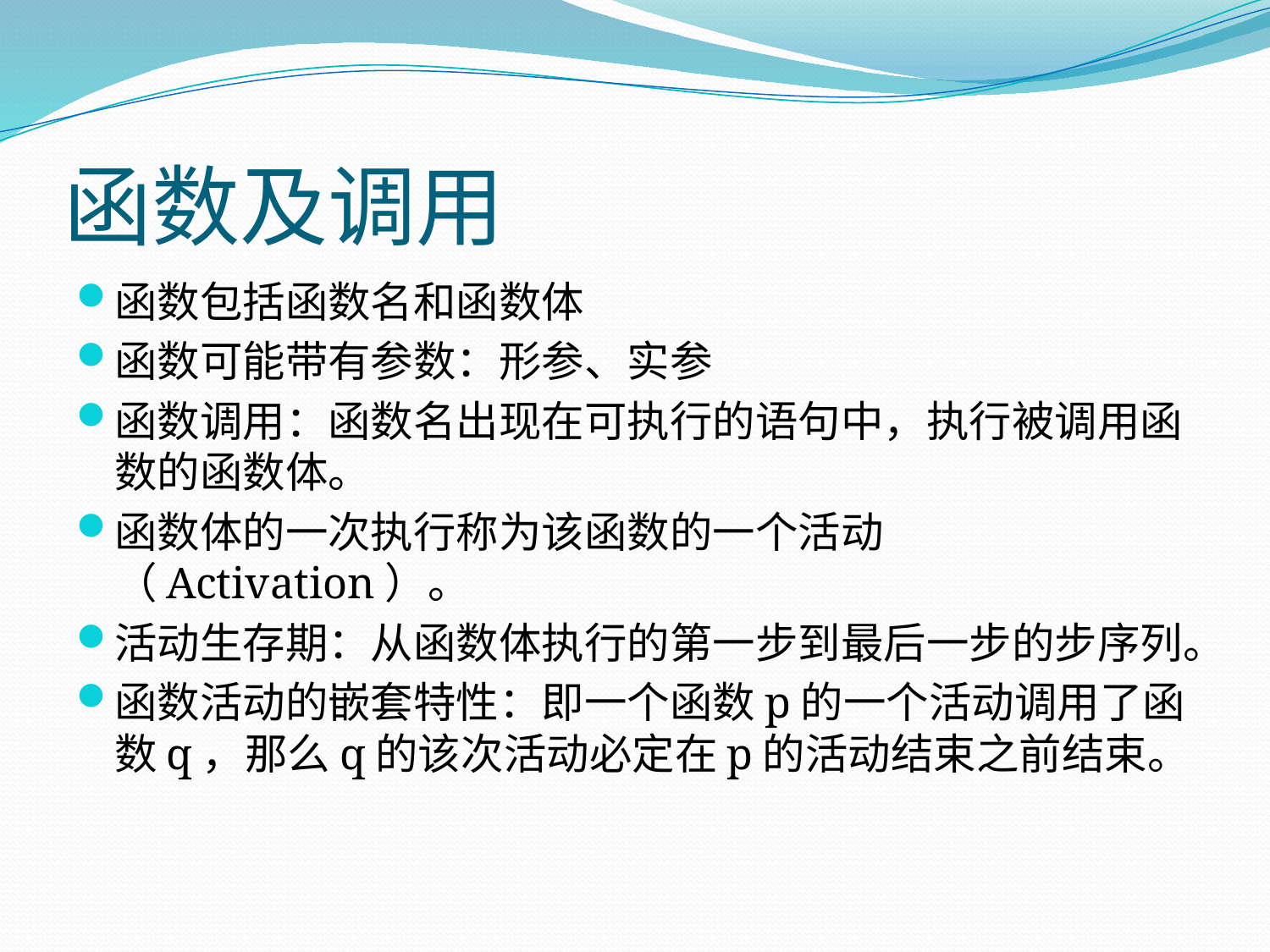

# 函数及调用
函数包括函数名和函数体
函数可能带有参数：形参、实参
函数调用：函数名出现在可执行的语句中，执行被调用函数的函数体。
函数体的一次执行称为该函数的一个活动（Activation）。
活动生存期：从函数体执行的第一步到最后一步的步序列。
函数活动的嵌套特性：即一个函数p的一个活动调用了函数q，那么q的该次活动必定在p的活动结束之前结束。